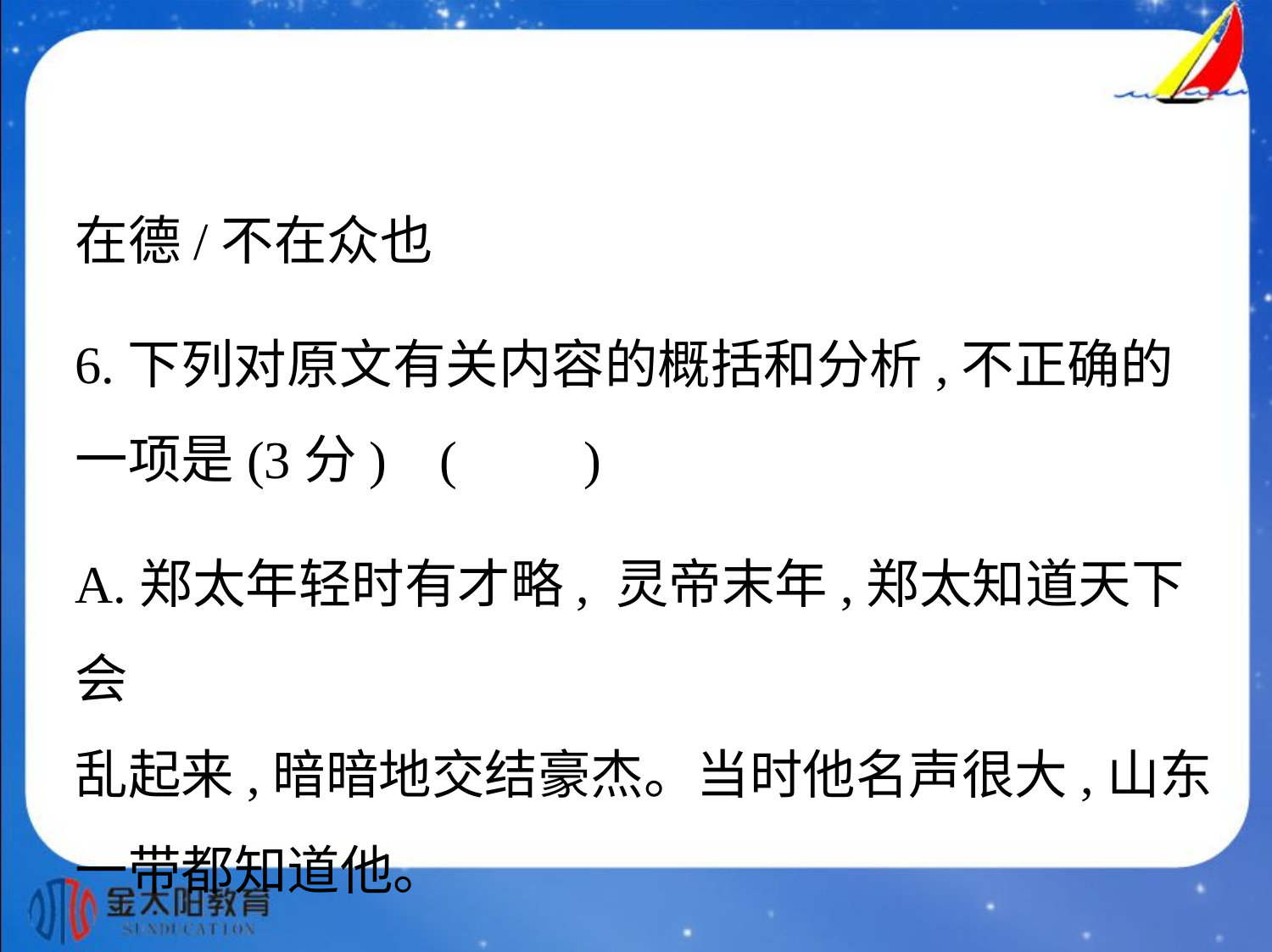

在德/不在众也
6.下列对原文有关内容的概括和分析,不正确的
一项是(3分) (　    )
A.郑太年轻时有才略, 灵帝末年,郑太知道天下会
乱起来,暗暗地交结豪杰。当时他名声很大,山东
一带都知道他。